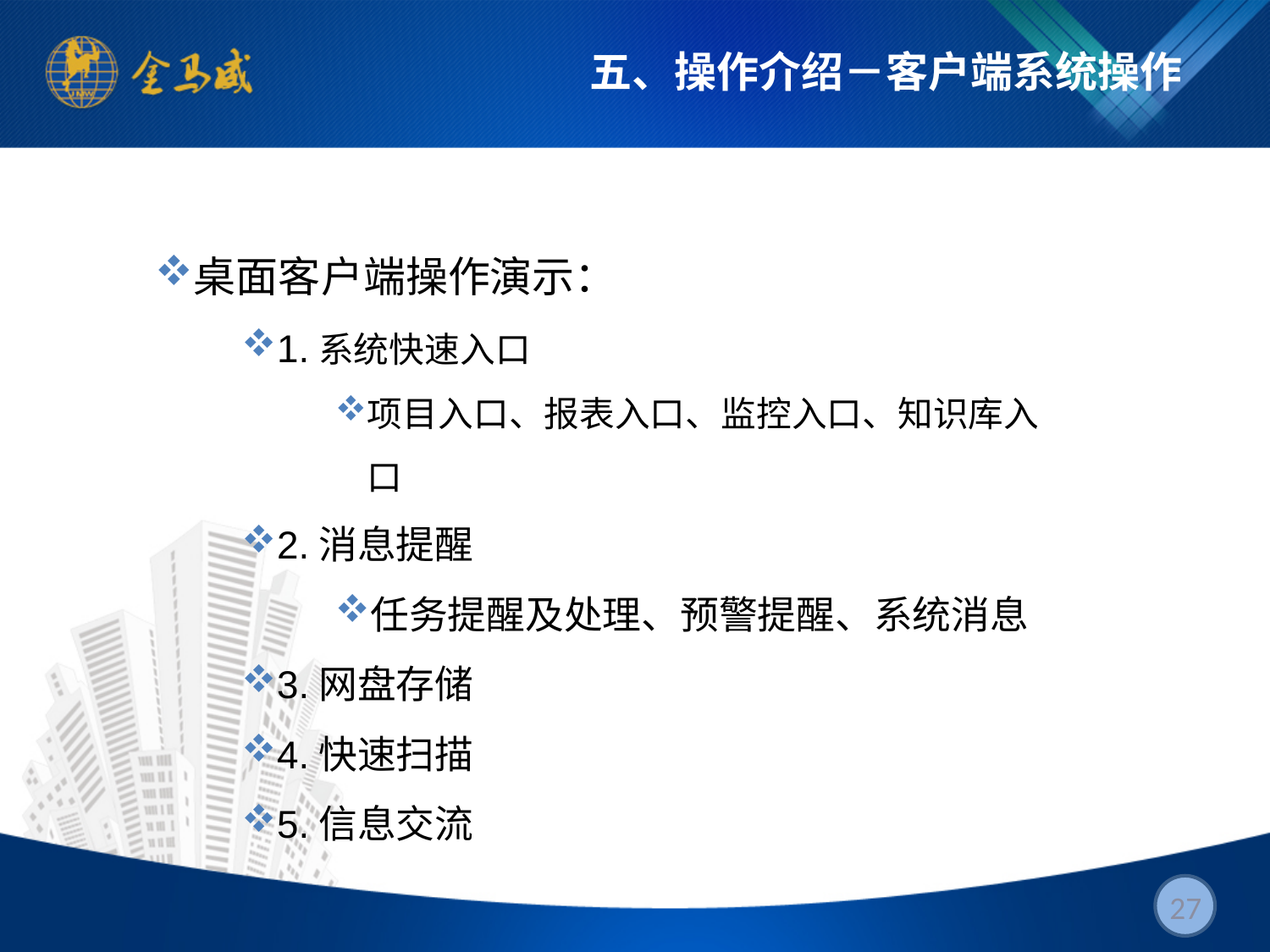

# 五、操作介绍－客户端系统操作
桌面客户端操作演示：
1.系统快速入口
项目入口、报表入口、监控入口、知识库入口
2.消息提醒
任务提醒及处理、预警提醒、系统消息
3.网盘存储
4.快速扫描
5.信息交流

27